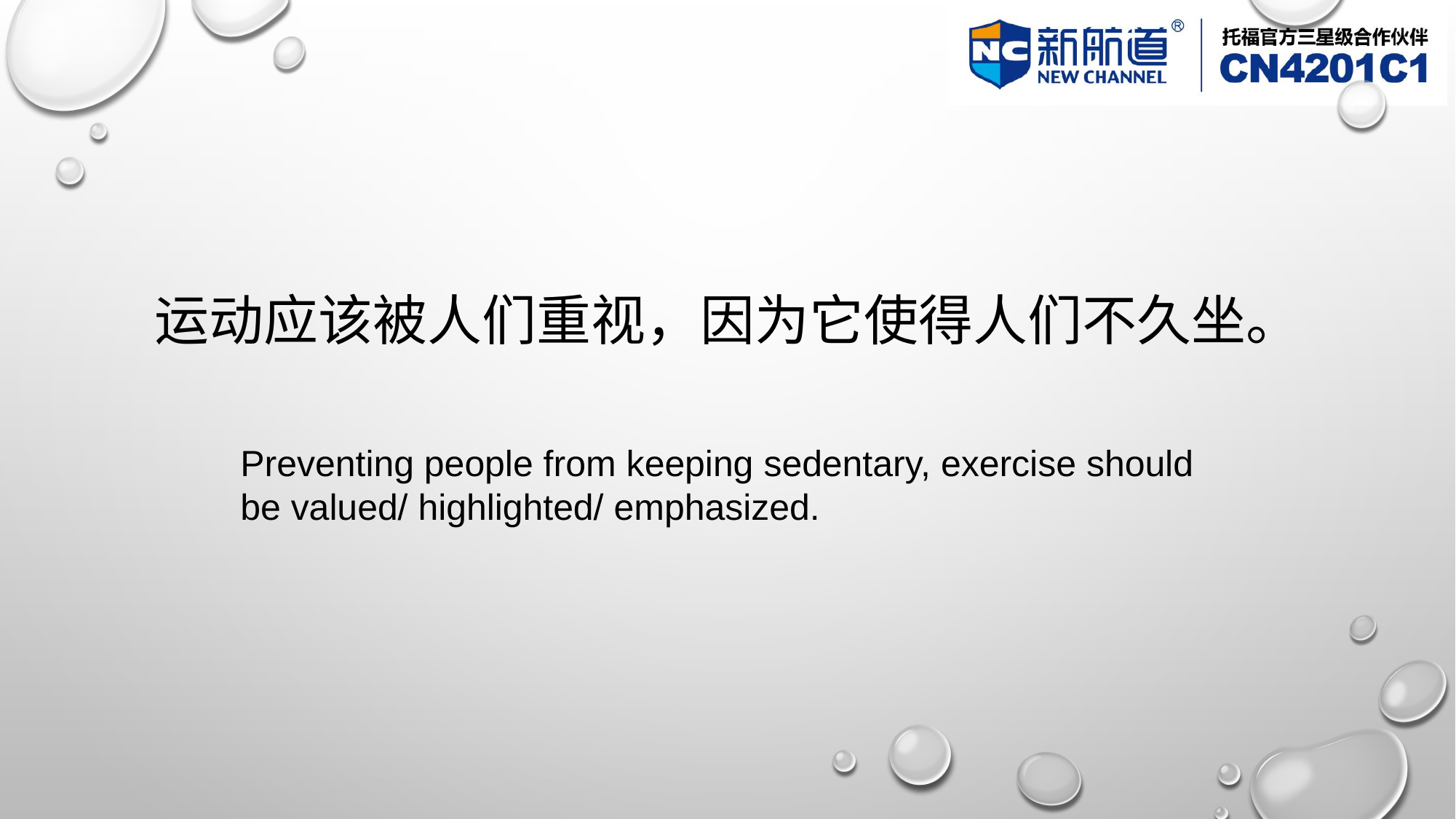

# 运动应该被人们重视，因为它使得人们不久坐。

Preventing people from keeping sedentary, exercise should be valued/ highlighted/ emphasized.